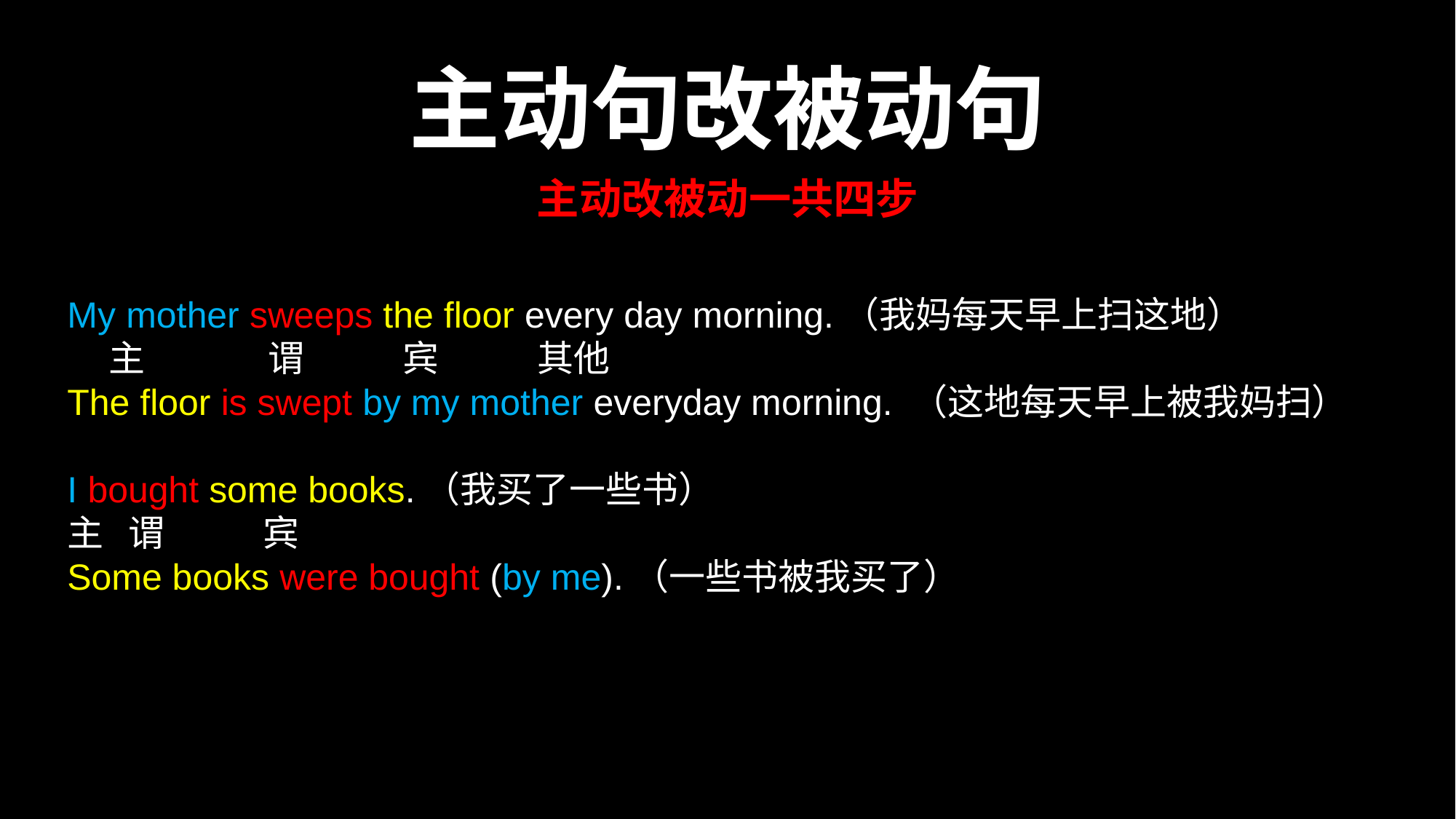

主动句改被动句
主动改被动一共四步
My mother sweeps the floor every day morning.（我妈每天早上扫这地）
    主               谓            宾            其他
The floor is swept by my mother everyday morning. （这地每天早上被我妈扫）

I bought some books.（我买了一些书）
主   谓            宾
Some books were bought (by me).（一些书被我买了）